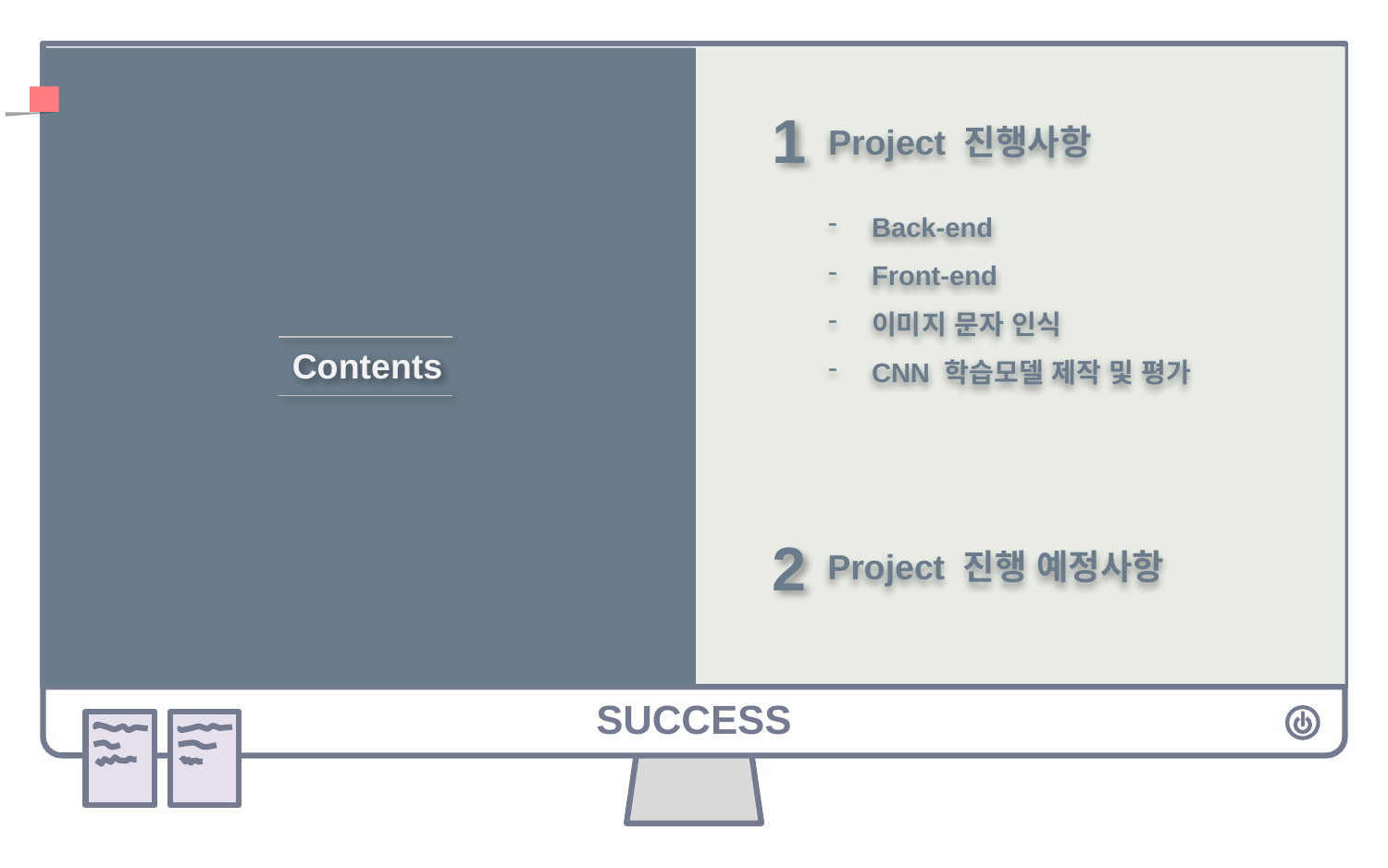

1
Project 진행사항

Back-end
Front-end
이미지 문자 인식
CNN 학습모델 제작 및 평가
Contents
2
Project 진행 예정사항
SUCCESS